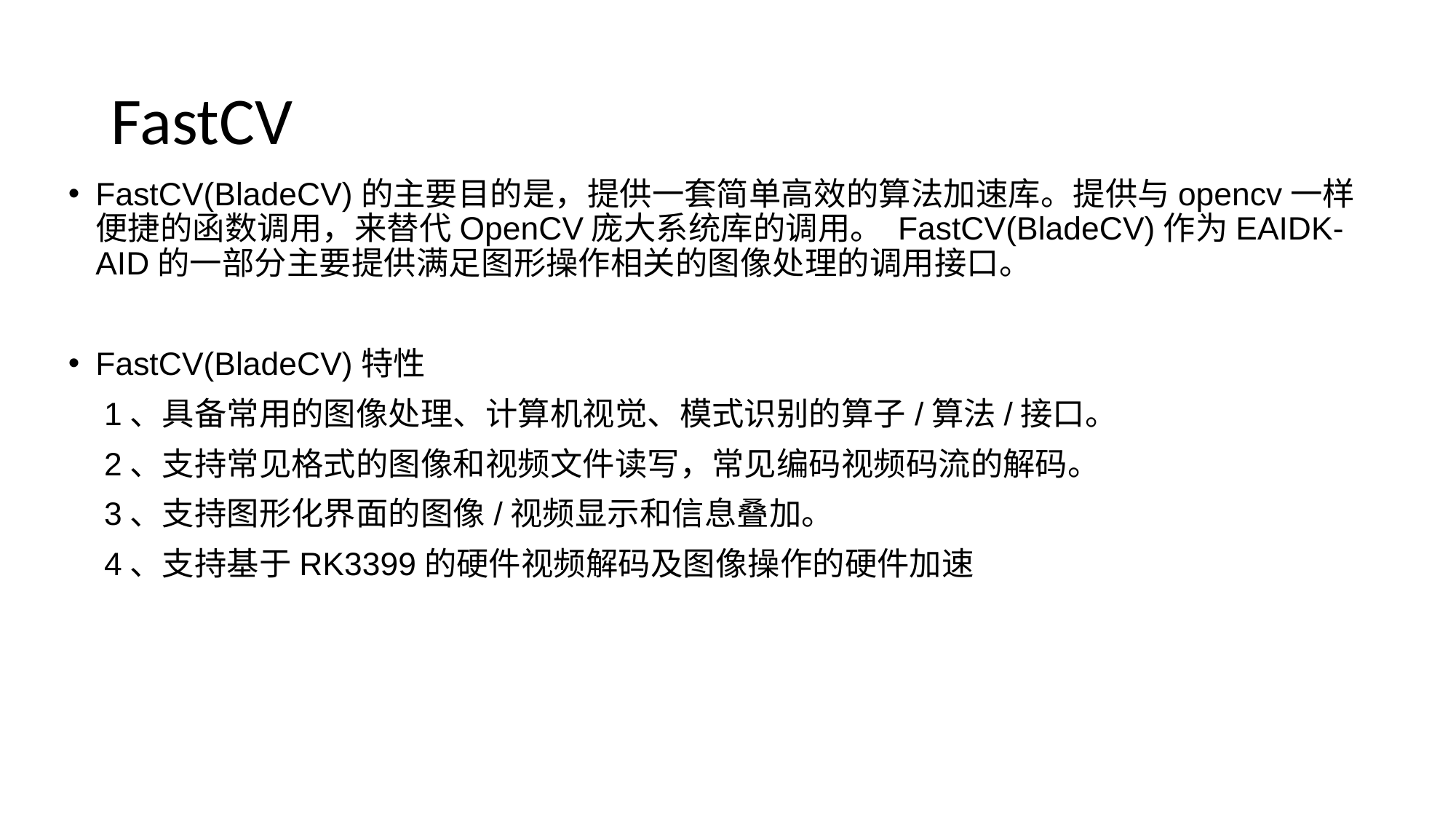

# FastCV
FastCV(BladeCV)的主要目的是，提供一套简单高效的算法加速库。提供与opencv一样便捷的函数调用，来替代OpenCV庞大系统库的调用。 FastCV(BladeCV)作为EAIDK-AID的一部分主要提供满足图形操作相关的图像处理的调用接口。

FastCV(BladeCV)特性
    1、具备常用的图像处理、计算机视觉、模式识别的算子/算法/接口。
    2、支持常见格式的图像和视频文件读写，常见编码视频码流的解码。
    3、支持图形化界面的图像/视频显示和信息叠加。
    4、支持基于RK3399的硬件视频解码及图像操作的硬件加速